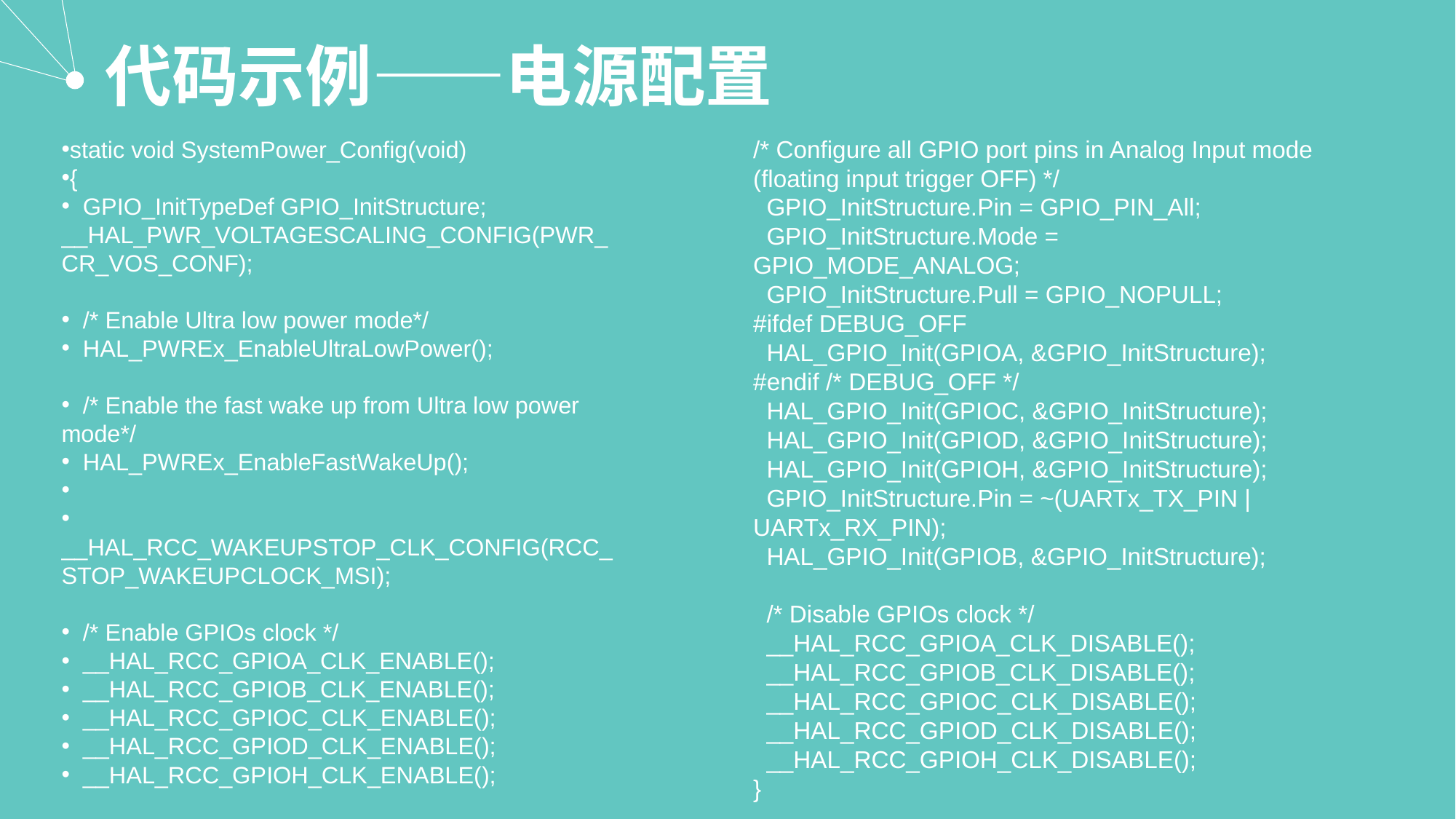

# 代码示例——电源配置
/* Configure all GPIO port pins in Analog Input mode (floating input trigger OFF) */
  GPIO_InitStructure.Pin = GPIO_PIN_All;
  GPIO_InitStructure.Mode = GPIO_MODE_ANALOG;
  GPIO_InitStructure.Pull = GPIO_NOPULL;
#ifdef DEBUG_OFF
  HAL_GPIO_Init(GPIOA, &GPIO_InitStructure);
#endif /* DEBUG_OFF */
  HAL_GPIO_Init(GPIOC, &GPIO_InitStructure);
  HAL_GPIO_Init(GPIOD, &GPIO_InitStructure);
  HAL_GPIO_Init(GPIOH, &GPIO_InitStructure);
  GPIO_InitStructure.Pin = ~(UARTx_TX_PIN | UARTx_RX_PIN);
  HAL_GPIO_Init(GPIOB, &GPIO_InitStructure);

  /* Disable GPIOs clock */
  __HAL_RCC_GPIOA_CLK_DISABLE();
  __HAL_RCC_GPIOB_CLK_DISABLE();
  __HAL_RCC_GPIOC_CLK_DISABLE();
  __HAL_RCC_GPIOD_CLK_DISABLE();
  __HAL_RCC_GPIOH_CLK_DISABLE();
}

static void SystemPower_Config(void)
{
  GPIO_InitTypeDef GPIO_InitStructure;   __HAL_PWR_VOLTAGESCALING_CONFIG(PWR_CR_VOS_CONF);

  /* Enable Ultra low power mode*/
  HAL_PWREx_EnableUltraLowPower();

  /* Enable the fast wake up from Ultra low power mode*/
  HAL_PWREx_EnableFastWakeUp();

  __HAL_RCC_WAKEUPSTOP_CLK_CONFIG(RCC_STOP_WAKEUPCLOCK_MSI);

  /* Enable GPIOs clock */
  __HAL_RCC_GPIOA_CLK_ENABLE();
  __HAL_RCC_GPIOB_CLK_ENABLE();
  __HAL_RCC_GPIOC_CLK_ENABLE();
  __HAL_RCC_GPIOD_CLK_ENABLE();
  __HAL_RCC_GPIOH_CLK_ENABLE();